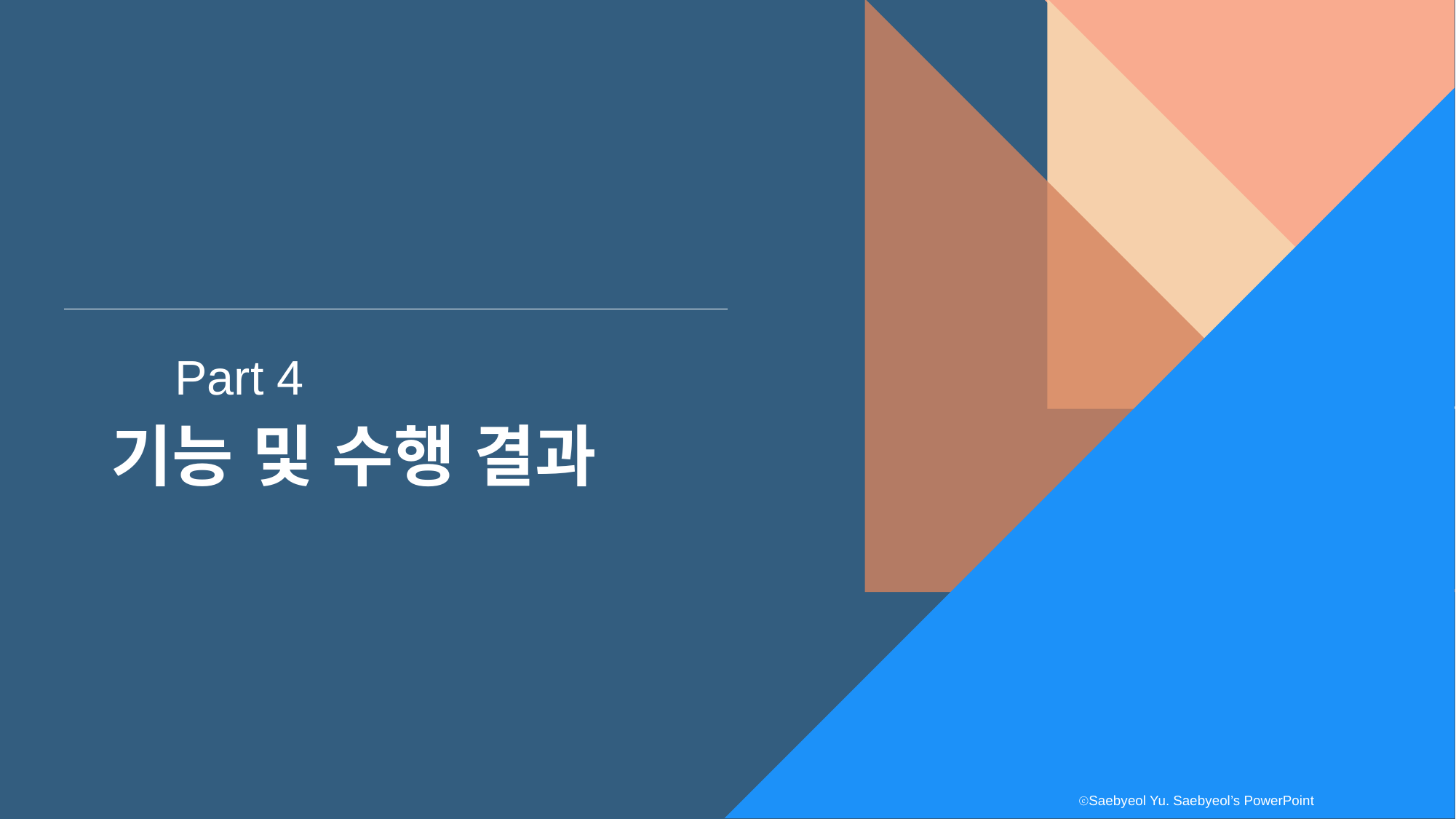

Part 4
기능 및 수행 결과
ⓒSaebyeol Yu. Saebyeol’s PowerPoint